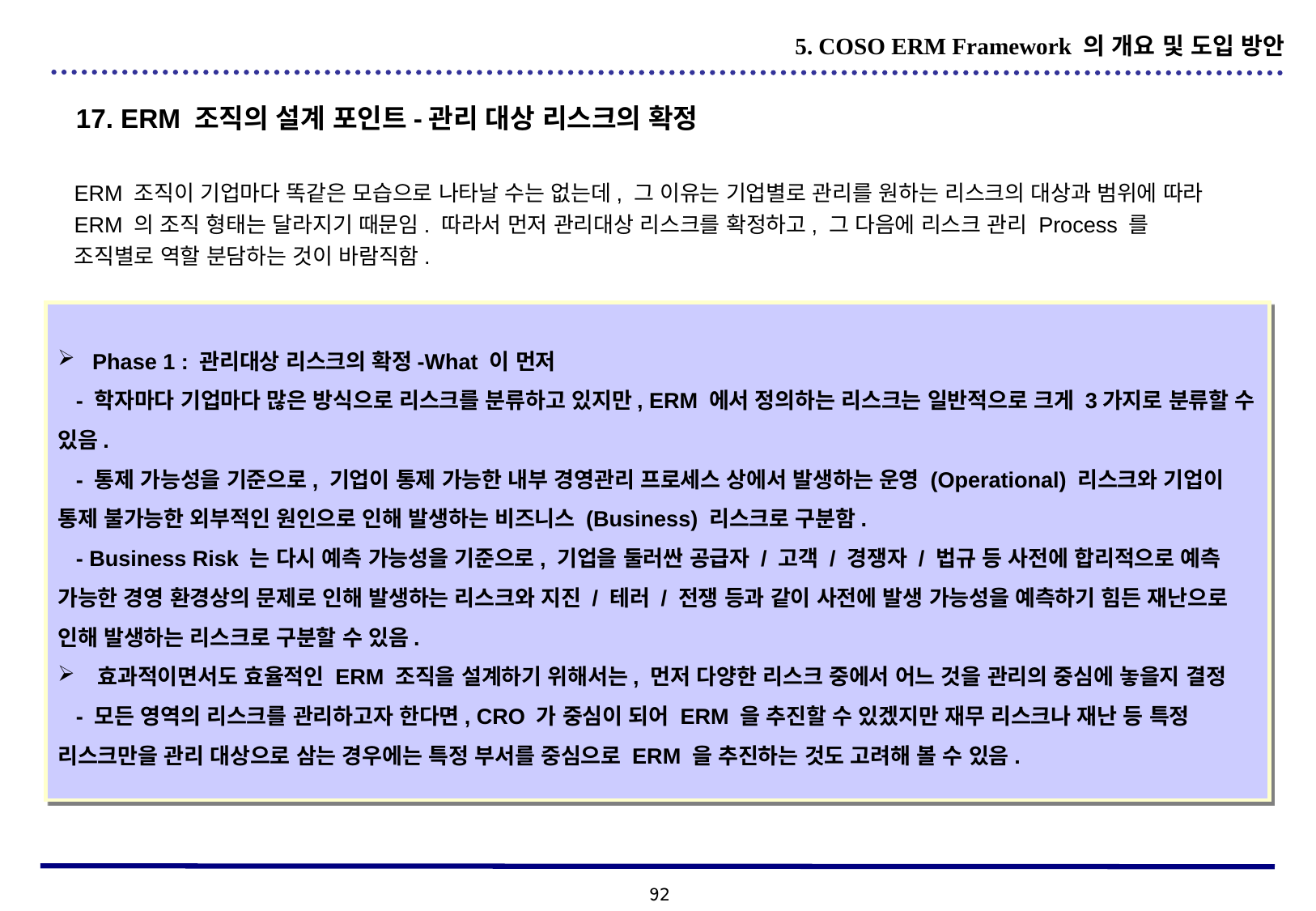

5. COSO ERM Framework 의 개요 및 도입 방안
17. ERM 조직의 설계 포인트-관리 대상 리스크의 확정
ERM 조직이 기업마다 똑같은 모습으로 나타날 수는 없는데, 그 이유는 기업별로 관리를 원하는 리스크의 대상과 범위에 따라 ERM 의 조직 형태는 달라지기 때문임. 따라서 먼저 관리대상 리스크를 확정하고, 그 다음에 리스크 관리 Process 를 조직별로 역할 분담하는 것이 바람직함.
 Phase 1 : 관리대상 리스크의 확정-What 이 먼저
   - 학자마다 기업마다 많은 방식으로 리스크를 분류하고 있지만, ERM 에서 정의하는 리스크는 일반적으로 크게 3가지로 분류할 수 있음.
   - 통제 가능성을 기준으로, 기업이 통제 가능한 내부 경영관리 프로세스 상에서 발생하는 운영 (Operational) 리스크와 기업이 통제 불가능한 외부적인 원인으로 인해 발생하는 비즈니스 (Business) 리스크로 구분함.
   - Business Risk 는 다시 예측 가능성을 기준으로, 기업을 둘러싼 공급자 / 고객 / 경쟁자 / 법규 등 사전에 합리적으로 예측 가능한 경영 환경상의 문제로 인해 발생하는 리스크와 지진 / 테러 / 전쟁 등과 같이 사전에 발생 가능성을 예측하기 힘든 재난으로 인해 발생하는 리스크로 구분할 수 있음.
 효과적이면서도 효율적인 ERM 조직을 설계하기 위해서는, 먼저 다양한 리스크 중에서 어느 것을 관리의 중심에 놓을지 결정
   - 모든 영역의 리스크를 관리하고자 한다면, CRO 가 중심이 되어 ERM 을 추진할 수 있겠지만 재무 리스크나 재난 등 특정 리스크만을 관리 대상으로 삼는 경우에는 특정 부서를 중심으로 ERM 을 추진하는 것도 고려해 볼 수 있음.